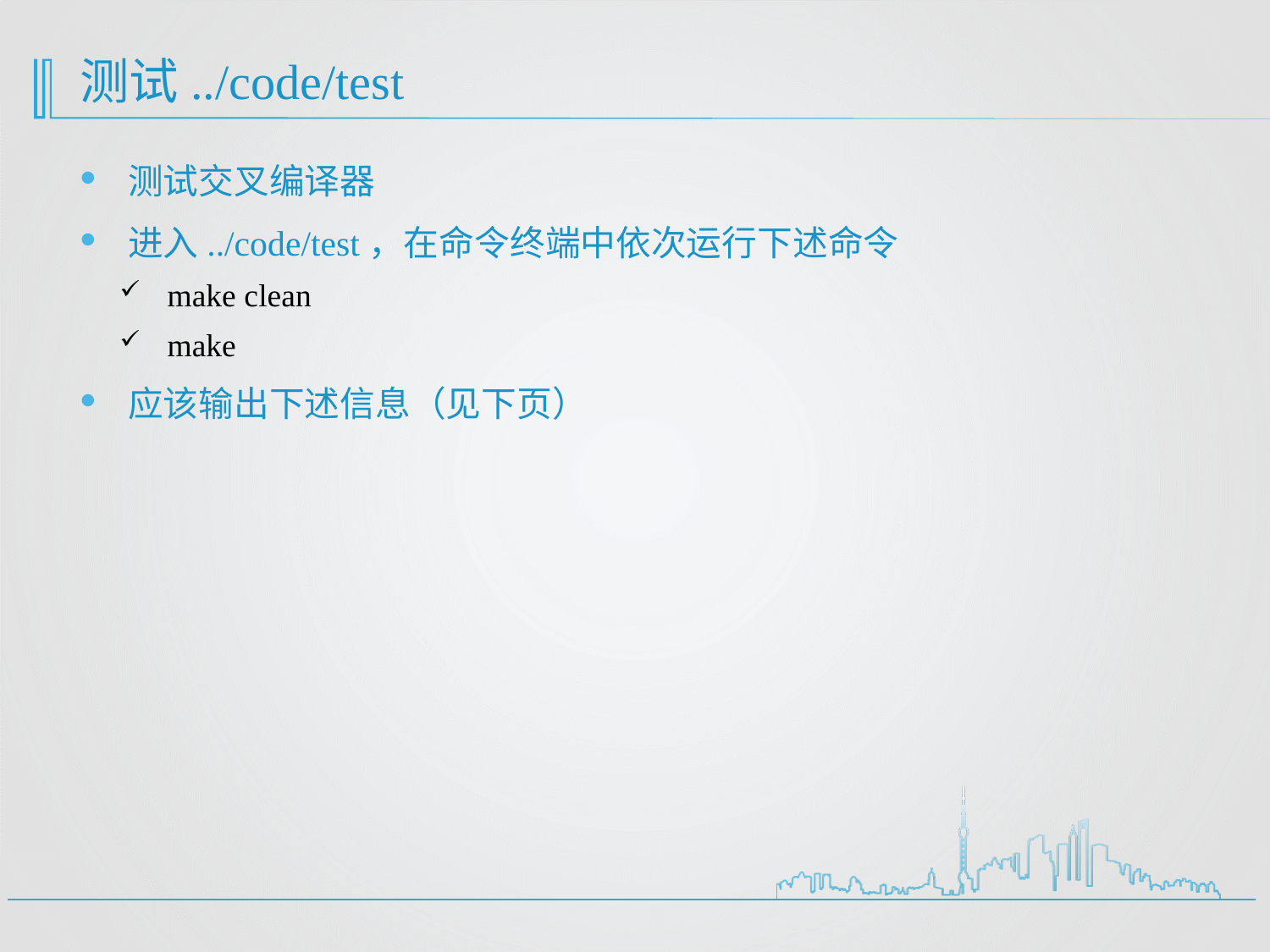

# 测试../code/test
测试交叉编译器
进入../code/test，在命令终端中依次运行下述命令
make clean
make
应该输出下述信息（见下页）